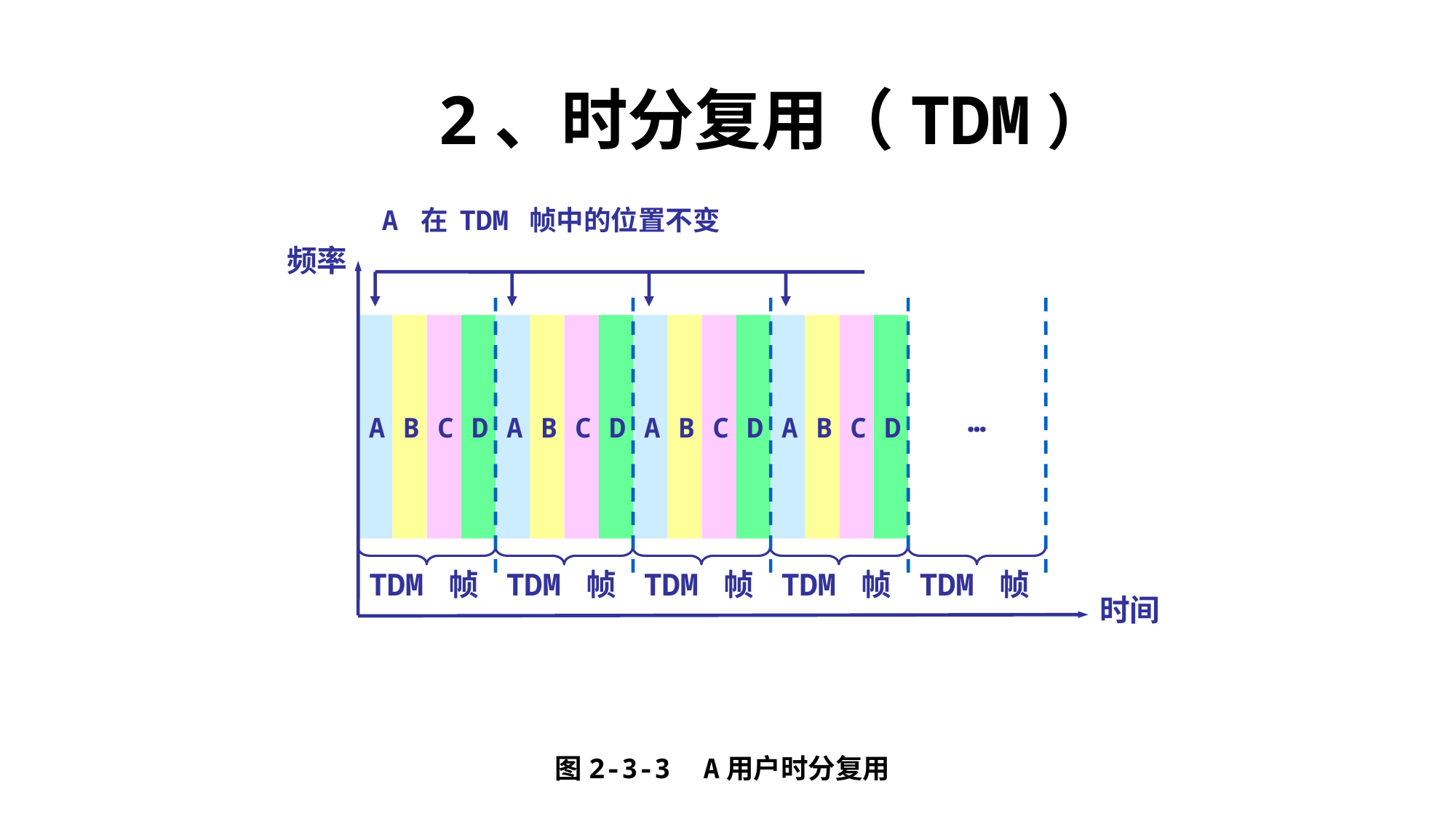

# 2、时分复用（TDM）
A 在 TDM 帧中的位置不变
频率

A
A
A
A
B
C
D
B
C
D
B
C
D
B
C
D
…

TDM 帧

TDM 帧

TDM 帧

TDM 帧

TDM 帧
时间

图2-3-3  A用户时分复用